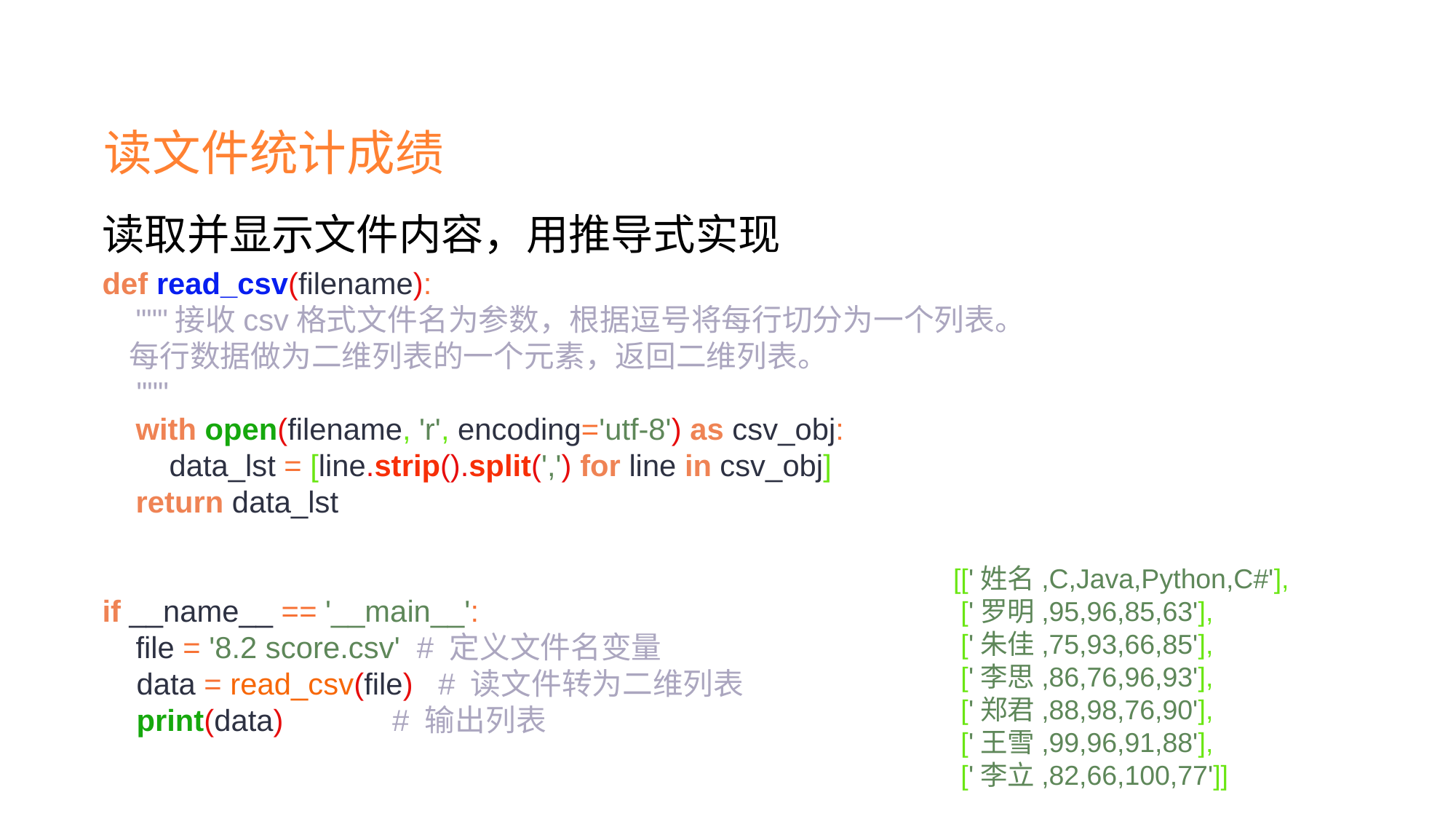

读文件统计成绩
读取并显示文件内容，用推导式实现
def read_csv(filename):
    """接收csv格式文件名为参数，根据逗号将每行切分为一个列表。
    每行数据做为二维列表的一个元素，返回二维列表。
    """
    with open(filename, 'r', encoding='utf-8') as csv_obj:
        data_lst = [line.strip().split(',') for line in csv_obj]
    return data_lst
if __name__ == '__main__':
    file = '8.2 score.csv'  # 定义文件名变量
    data = read_csv(file)   # 读文件转为二维列表
    print(data)             # 输出列表
[['姓名,C,Java,Python,C#'],
 ['罗明,95,96,85,63'],
 ['朱佳,75,93,66,85'],
 ['李思,86,76,96,93'],
 ['郑君,88,98,76,90'],
 ['王雪,99,96,91,88'],
 ['李立,82,66,100,77']]